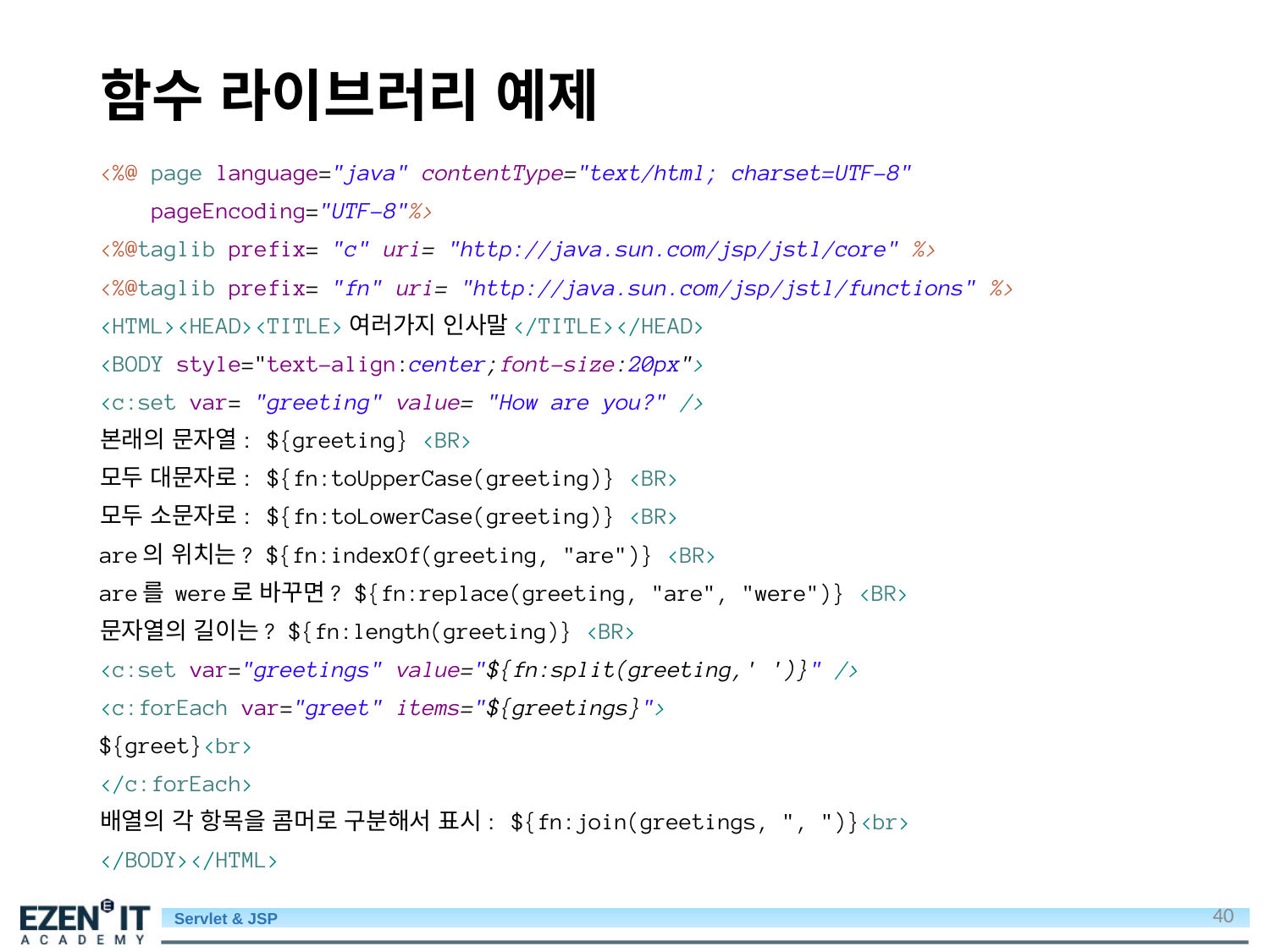

# 함수 라이브러리 예제
<%@ page language="java" contentType="text/html; charset=UTF-8"
    pageEncoding="UTF-8"%>
<%@taglib prefix= "c" uri= "http://java.sun.com/jsp/jstl/core" %>
<%@taglib prefix= "fn" uri= "http://java.sun.com/jsp/jstl/functions" %>
<HTML><HEAD><TITLE>여러가지 인사말</TITLE></HEAD>
<BODY style="text-align:center;font-size:20px">
<c:set var= "greeting" value= "How are you?" />
본래의 문자열: ${greeting} <BR>
모두 대문자로: ${fn:toUpperCase(greeting)} <BR>
모두 소문자로: ${fn:toLowerCase(greeting)} <BR>
are의 위치는? ${fn:indexOf(greeting, "are")} <BR>
are를 were로 바꾸면? ${fn:replace(greeting, "are", "were")} <BR>
문자열의 길이는? ${fn:length(greeting)} <BR>
<c:set var="greetings" value="${fn:split(greeting,' ')}" />
<c:forEach var="greet" items="${greetings}">
${greet}<br>
</c:forEach>
배열의 각 항목을 콤머로 구분해서 표시: ${fn:join(greetings, ", ")}<br>
</BODY></HTML>
40